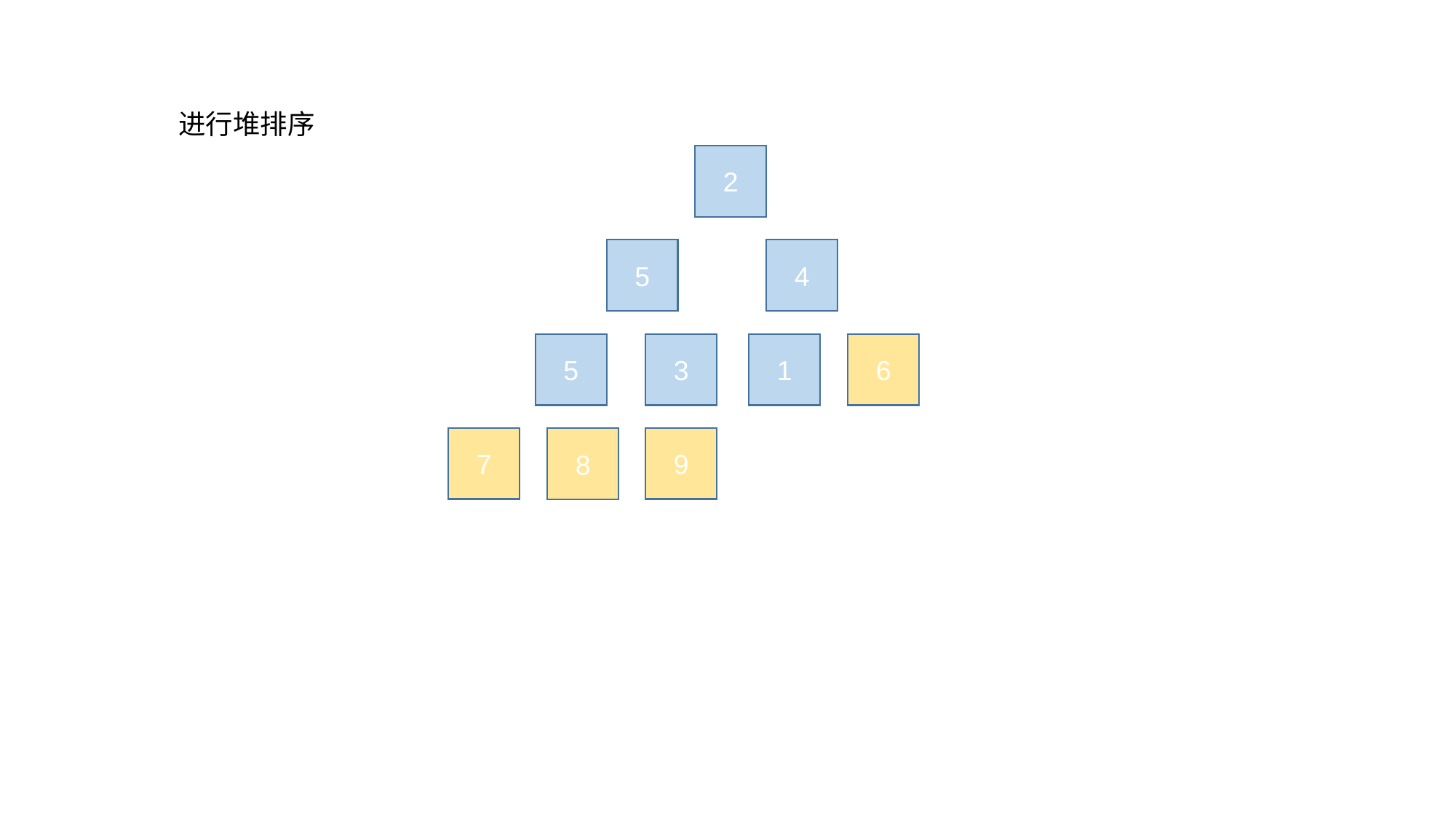

进行堆排序
2
5
4
5
3
1
6
7
9
8